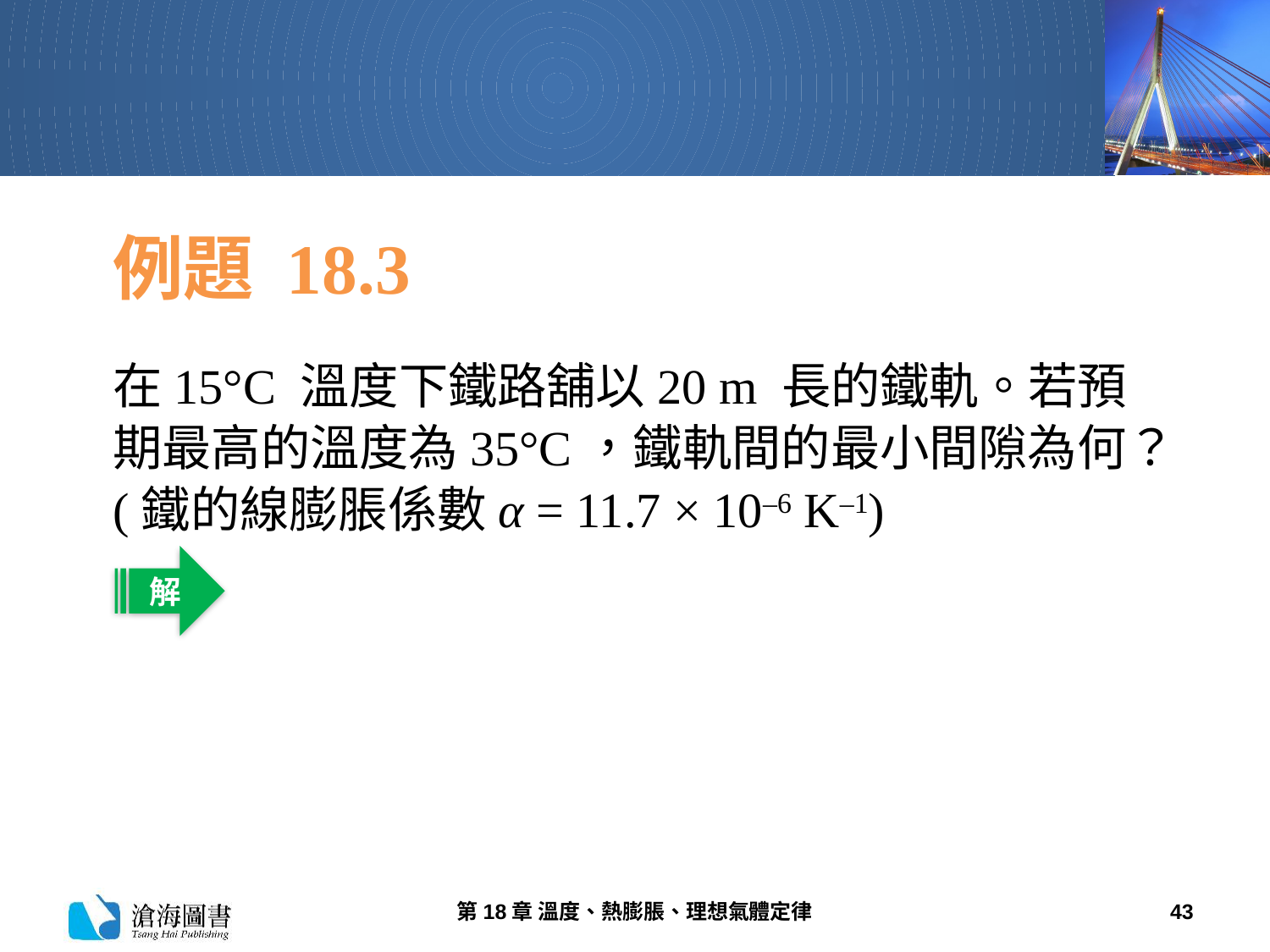

# 例題 18.3
在15°C 溫度下鐵路舖以20 m 長的鐵軌。若預期最高的溫度為35°C，鐵軌間的最小間隙為何？(鐵的線膨脹係數α = 11.7 × 10–6 K–1)
解
第18章 溫度、熱膨脹、理想氣體定律
43